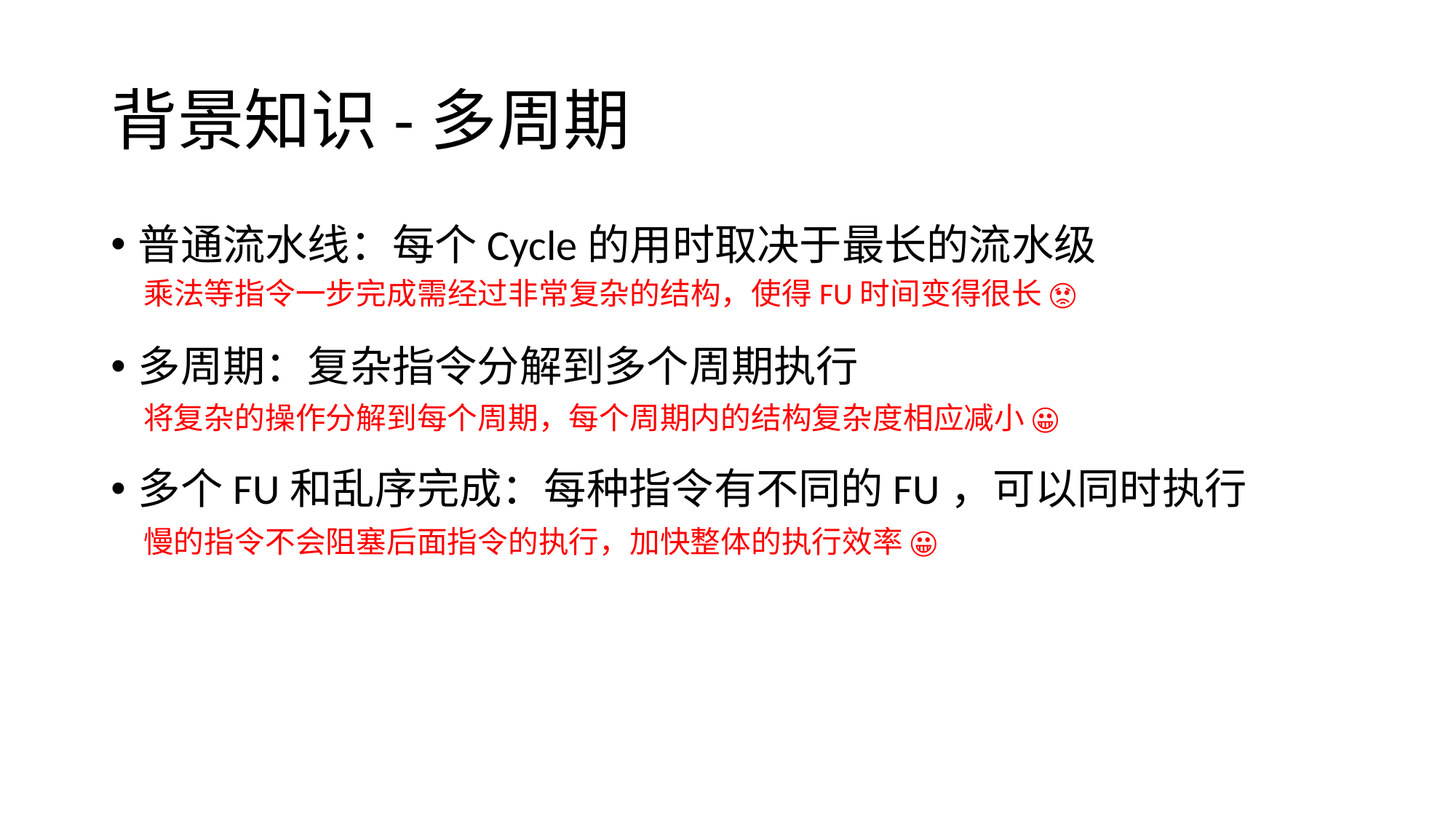

# 背景知识-多周期
普通流水线：每个Cycle的用时取决于最长的流水级

多周期：复杂指令分解到多个周期执行

多个FU和乱序完成：每种指令有不同的FU，可以同时执行

乘法等指令一步完成需经过非常复杂的结构，使得FU时间变得很长 😡
将复杂的操作分解到每个周期，每个周期内的结构复杂度相应减小 😀
慢的指令不会阻塞后面指令的执行，加快整体的执行效率 😀